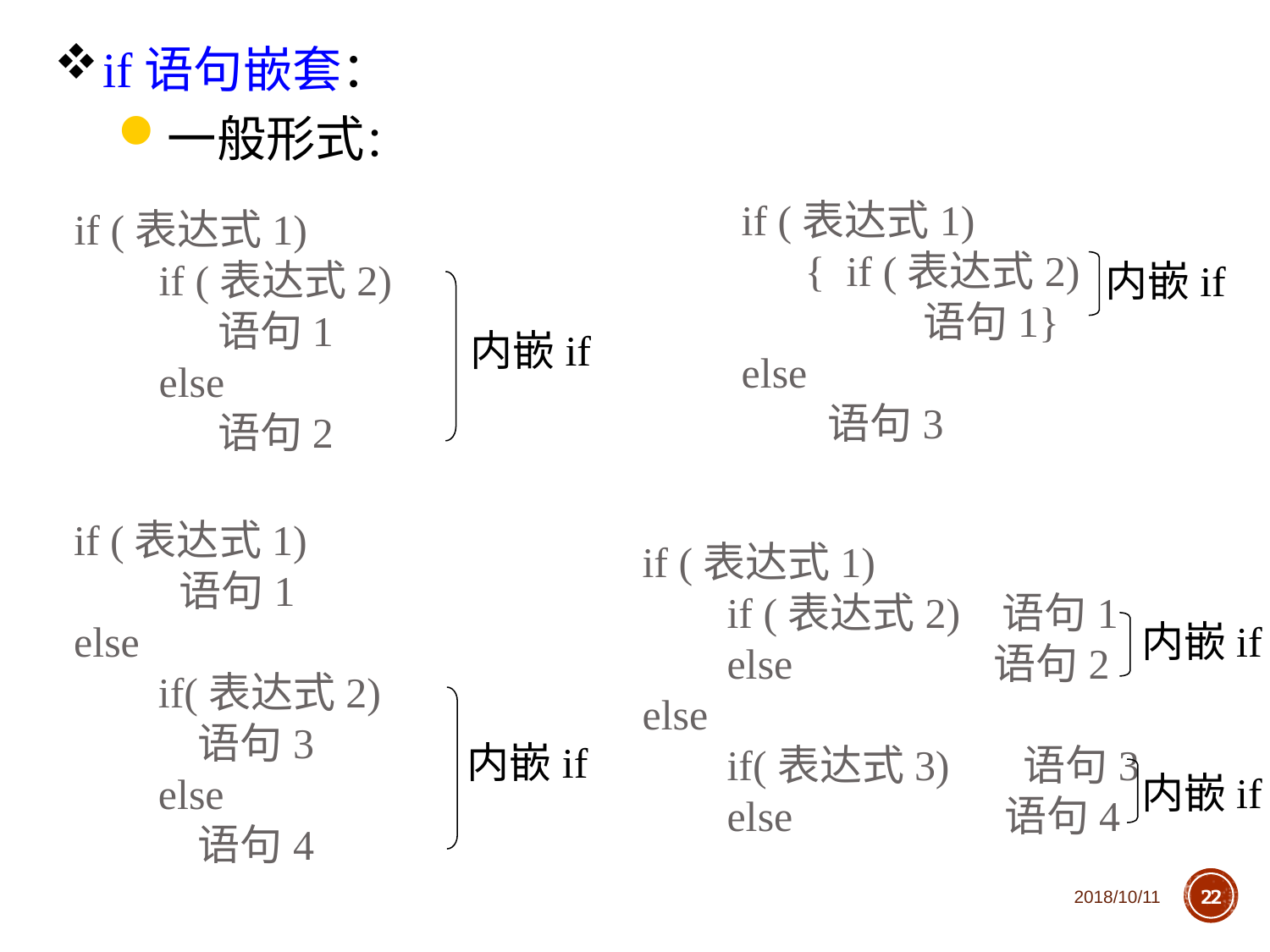

if语句嵌套：
一般形式：
if (表达式1)
      {  if (表达式2)
                  语句1}
else
        语句3

内嵌if

if (表达式1)
        if (表达式2)
              语句1
        else
              语句2

内嵌if
if (表达式1)
          语句1
else
        if(表达式2)
            语句3
        else
            语句4

内嵌if
if (表达式1)
        if (表达式2)   语句1
        else                  语句2
else
        if(表达式3)      语句3
        else                   语句4
内嵌if

内嵌if
2018/10/11
22